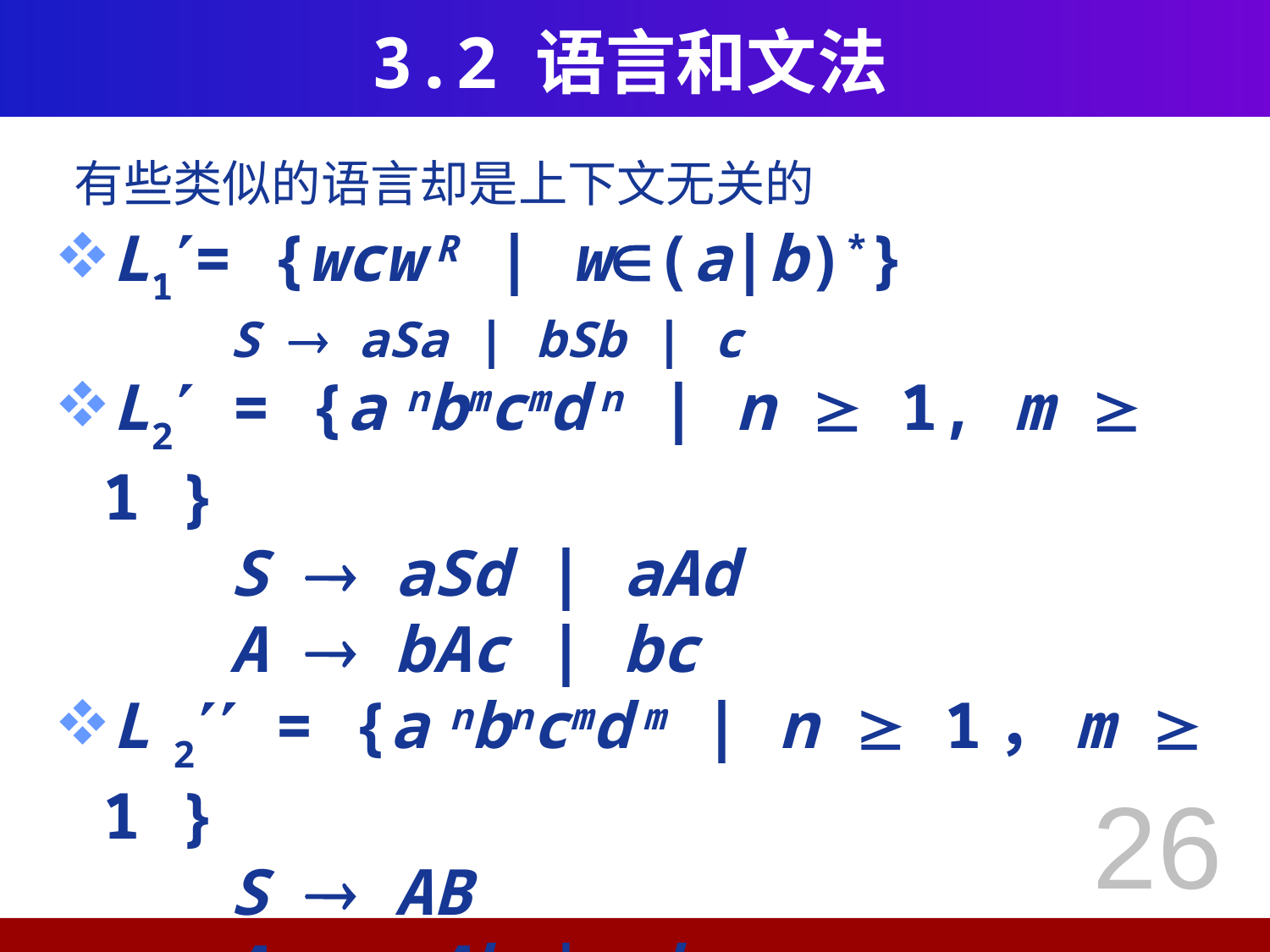

# 3.2 语言和文法
有些类似的语言却是上下文无关的
L1′= {wcw R | w∈(a|b)*}
		S → aSa | bSb | c
L2′ = {a nbmcmd n | n ≥ 1, m ≥ 1 }
		S → aSd | aAd
		A → bAc | bc
L 2′′ = {a nbncmd m | n ≥ 1，m ≥ 1 }
		S → AB
		A → aAb | ab
		B → cBd | cd

26